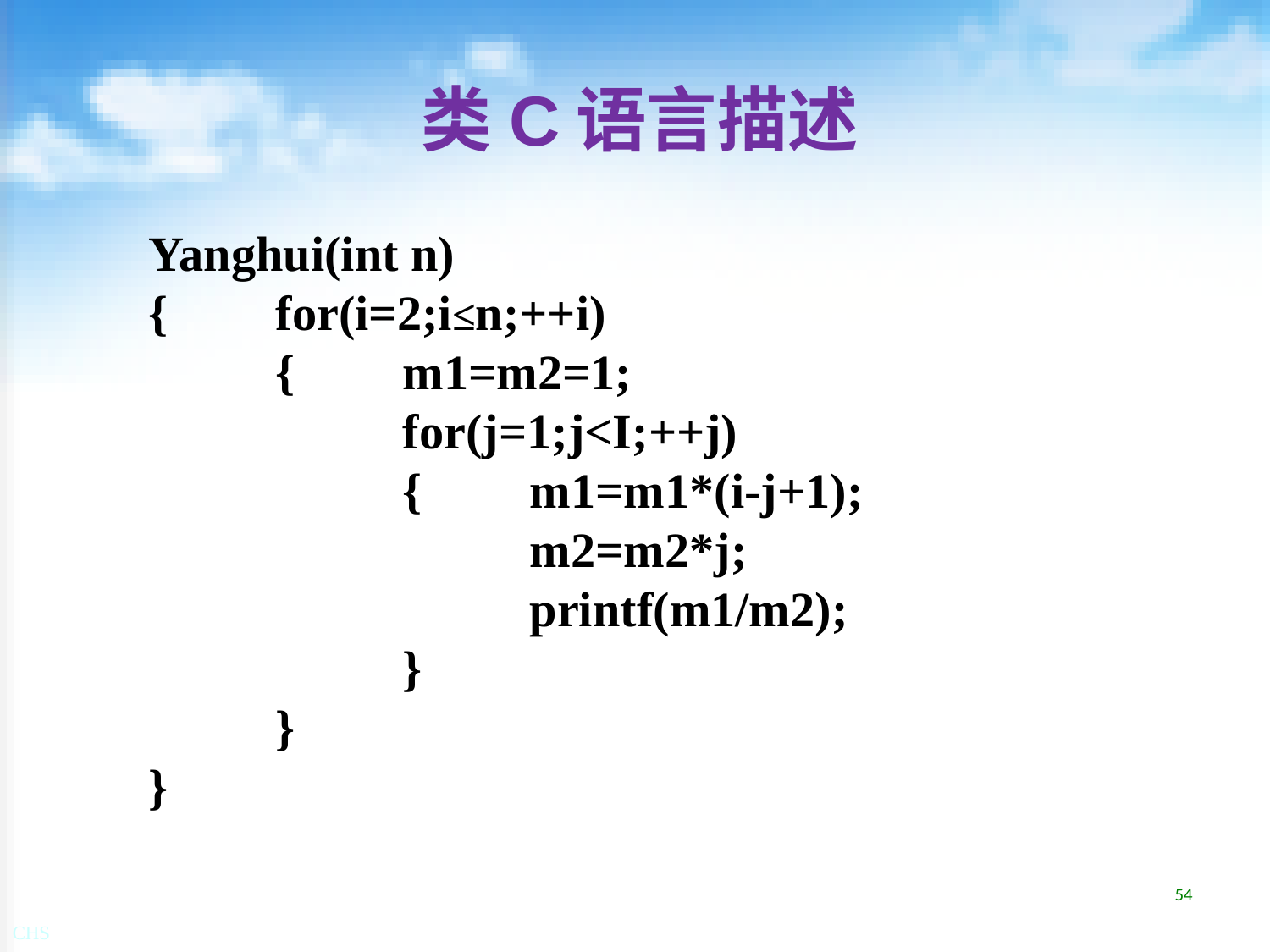

# 类C语言描述
Yanghui(int n)
{	for(i=2;i≤n;++i)
	{	m1=m2=1;
		for(j=1;j<I;++j)
		{	m1=m1*(i-j+1);
			m2=m2*j;
			printf(m1/m2);
		}
	}
}
54